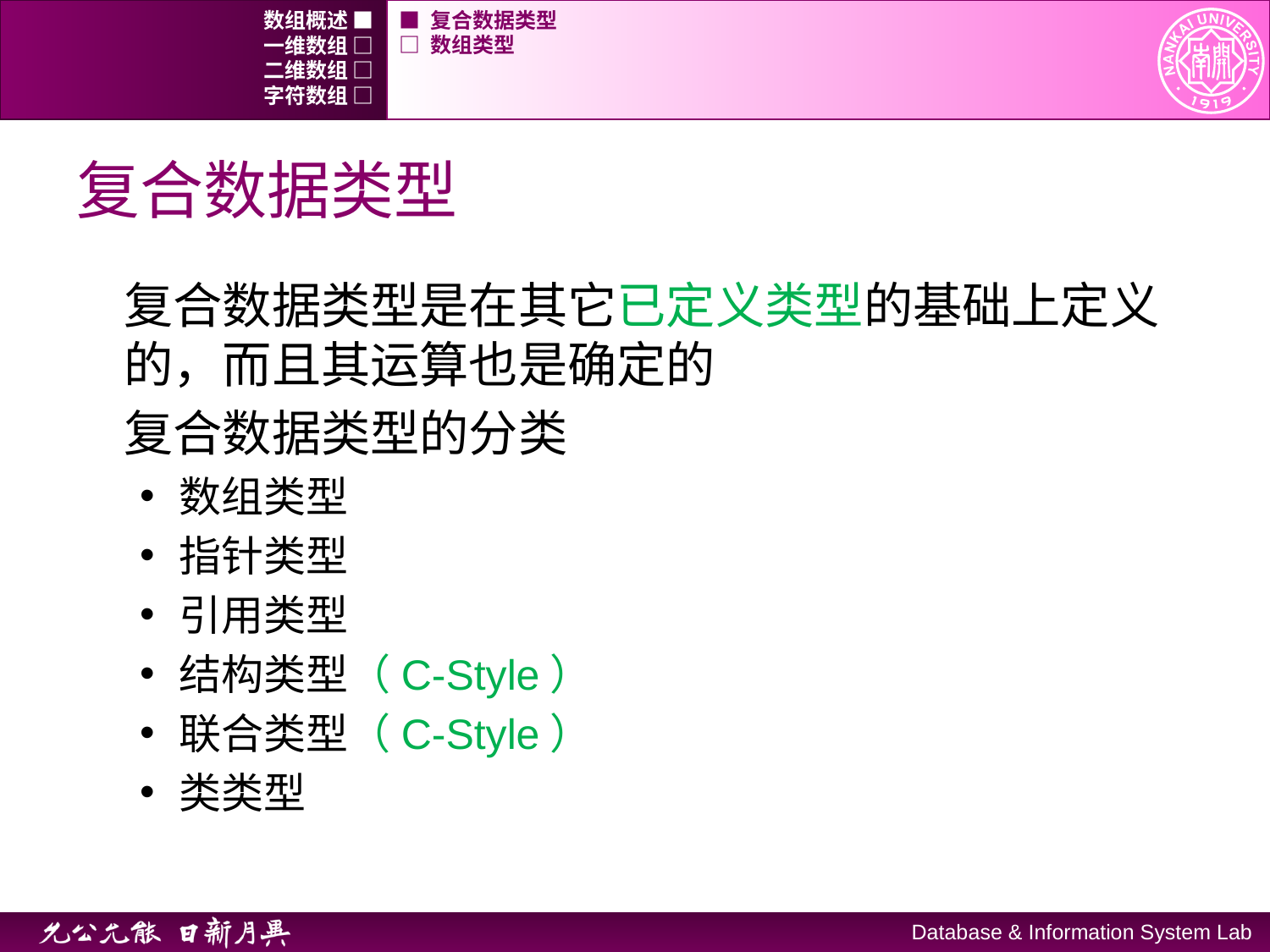

数组概述 ■
■ 复合数据类型
一维数组 □
□ 数组类型
二维数组 □

字符数组 □

# 复合数据类型
复合数据类型是在其它已定义类型的基础上定义的，而且其运算也是确定的
复合数据类型的分类
数组类型
指针类型
引用类型
结构类型（C-Style）
联合类型（C-Style）
类类型